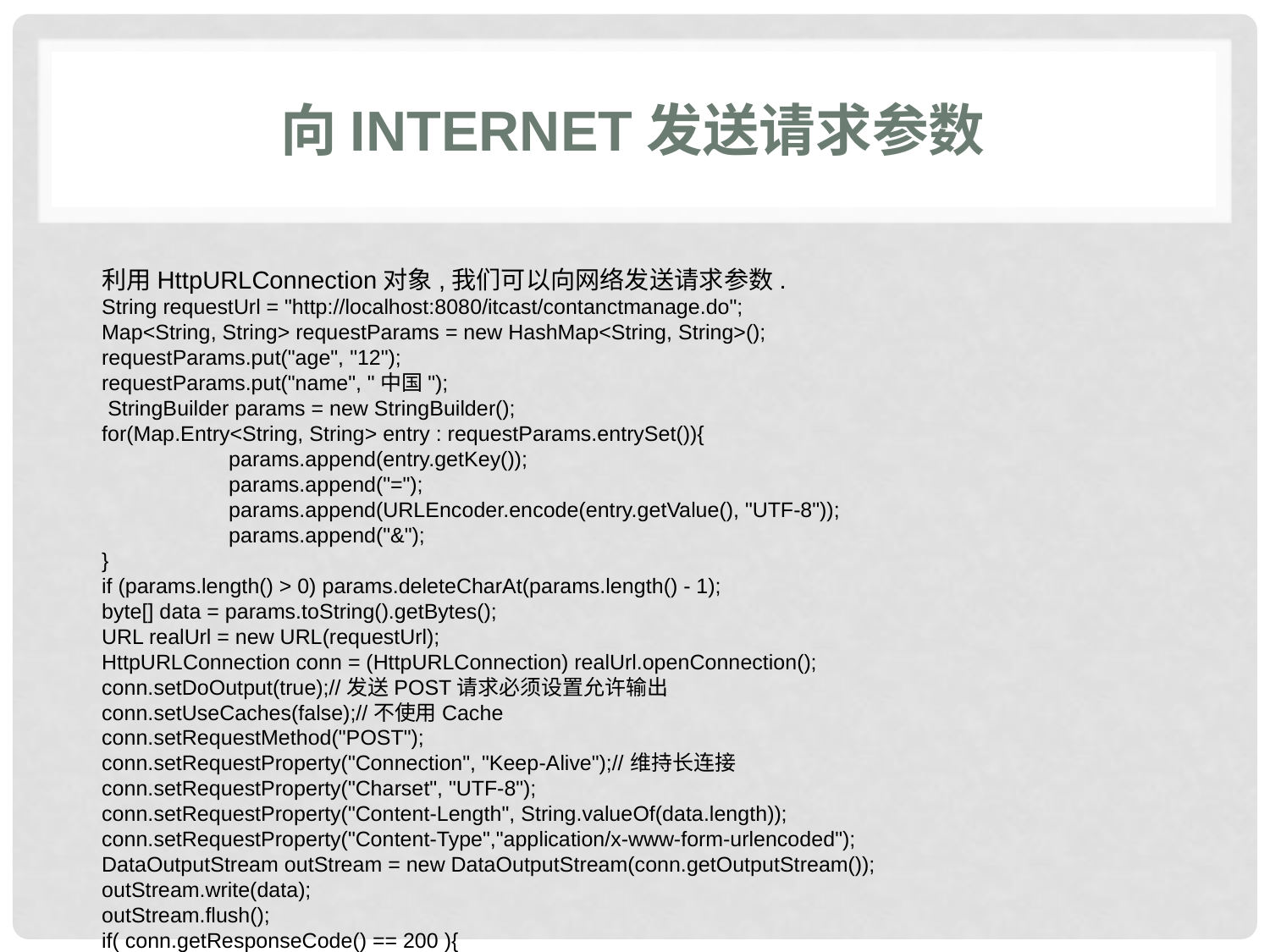

# 向Internet发送请求参数
利用HttpURLConnection对象,我们可以向网络发送请求参数.
String requestUrl = "http://localhost:8080/itcast/contanctmanage.do";
Map<String, String> requestParams = new HashMap<String, String>();
requestParams.put("age", "12");
requestParams.put("name", "中国");
 StringBuilder params = new StringBuilder();
for(Map.Entry<String, String> entry : requestParams.entrySet()){
	params.append(entry.getKey());
	params.append("=");
	params.append(URLEncoder.encode(entry.getValue(), "UTF-8"));
	params.append("&");
}
if (params.length() > 0) params.deleteCharAt(params.length() - 1);
byte[] data = params.toString().getBytes();
URL realUrl = new URL(requestUrl);
HttpURLConnection conn = (HttpURLConnection) realUrl.openConnection();
conn.setDoOutput(true);//发送POST请求必须设置允许输出
conn.setUseCaches(false);//不使用Cache
conn.setRequestMethod("POST");
conn.setRequestProperty("Connection", "Keep-Alive");//维持长连接
conn.setRequestProperty("Charset", "UTF-8");
conn.setRequestProperty("Content-Length", String.valueOf(data.length));
conn.setRequestProperty("Content-Type","application/x-www-form-urlencoded");
DataOutputStream outStream = new DataOutputStream(conn.getOutputStream());
outStream.write(data);
outStream.flush();
if( conn.getResponseCode() == 200 ){
        String result = readAsString(conn.getInputStream(), "UTF-8");
        outStream.close();
        System.out.println(result);
}